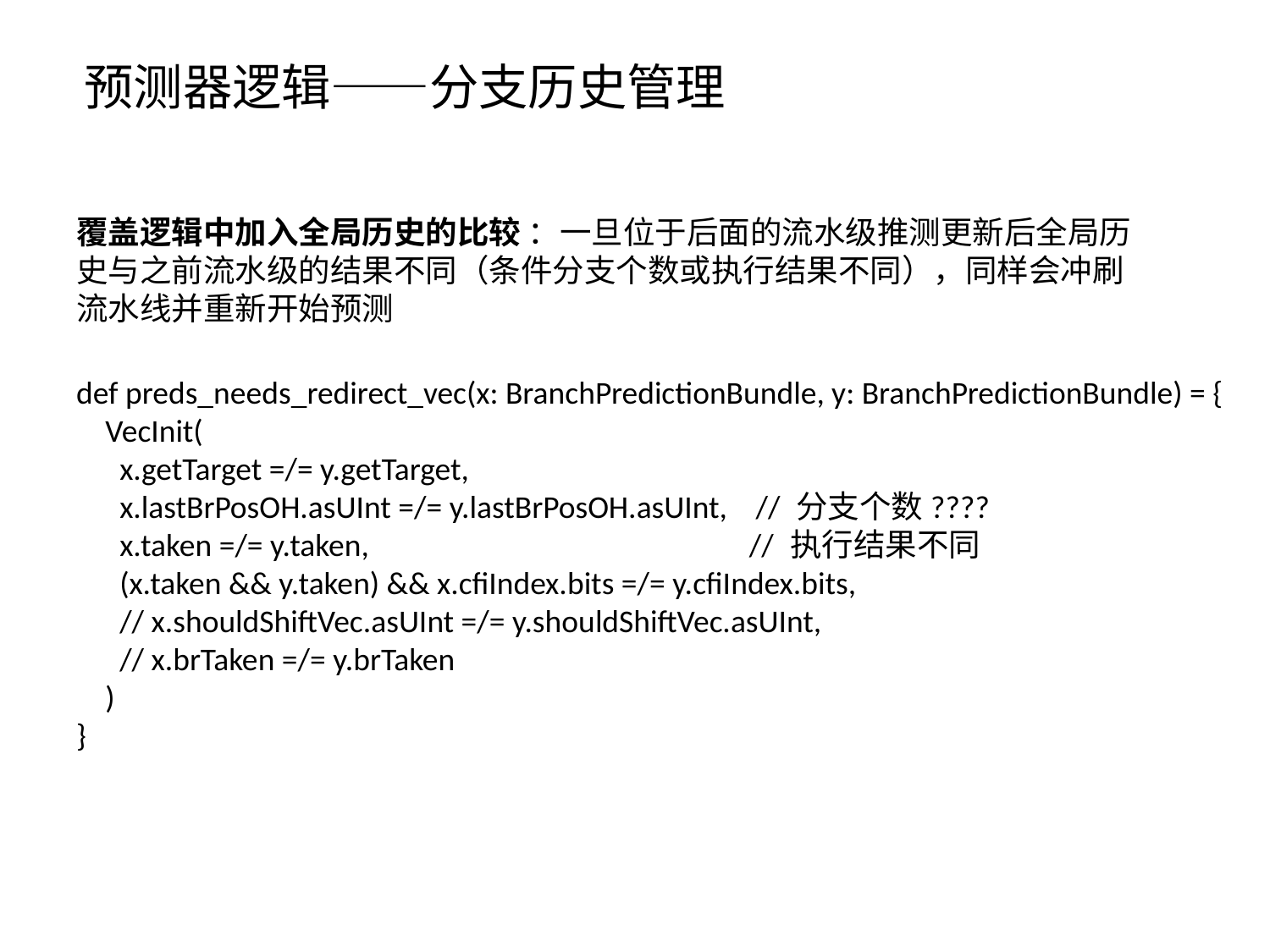

预测器逻辑——分支历史管理
覆盖逻辑中加入全局历史的比较 ：一旦位于后面的流水级推测更新后全局历史与之前流水级的结果不同（条件分支个数或执行结果不同），同样会冲刷流水线并重新开始预测
def preds_needs_redirect_vec(x: BranchPredictionBundle, y: BranchPredictionBundle) = {
    VecInit(
      x.getTarget =/= y.getTarget,
      x.lastBrPosOH.asUInt =/= y.lastBrPosOH.asUInt,    // 分支个数????
      x.taken =/= y.taken,                                                     // 执行结果不同
      (x.taken && y.taken) && x.cfiIndex.bits =/= y.cfiIndex.bits,
      // x.shouldShiftVec.asUInt =/= y.shouldShiftVec.asUInt,
      // x.brTaken =/= y.brTaken
    )
}